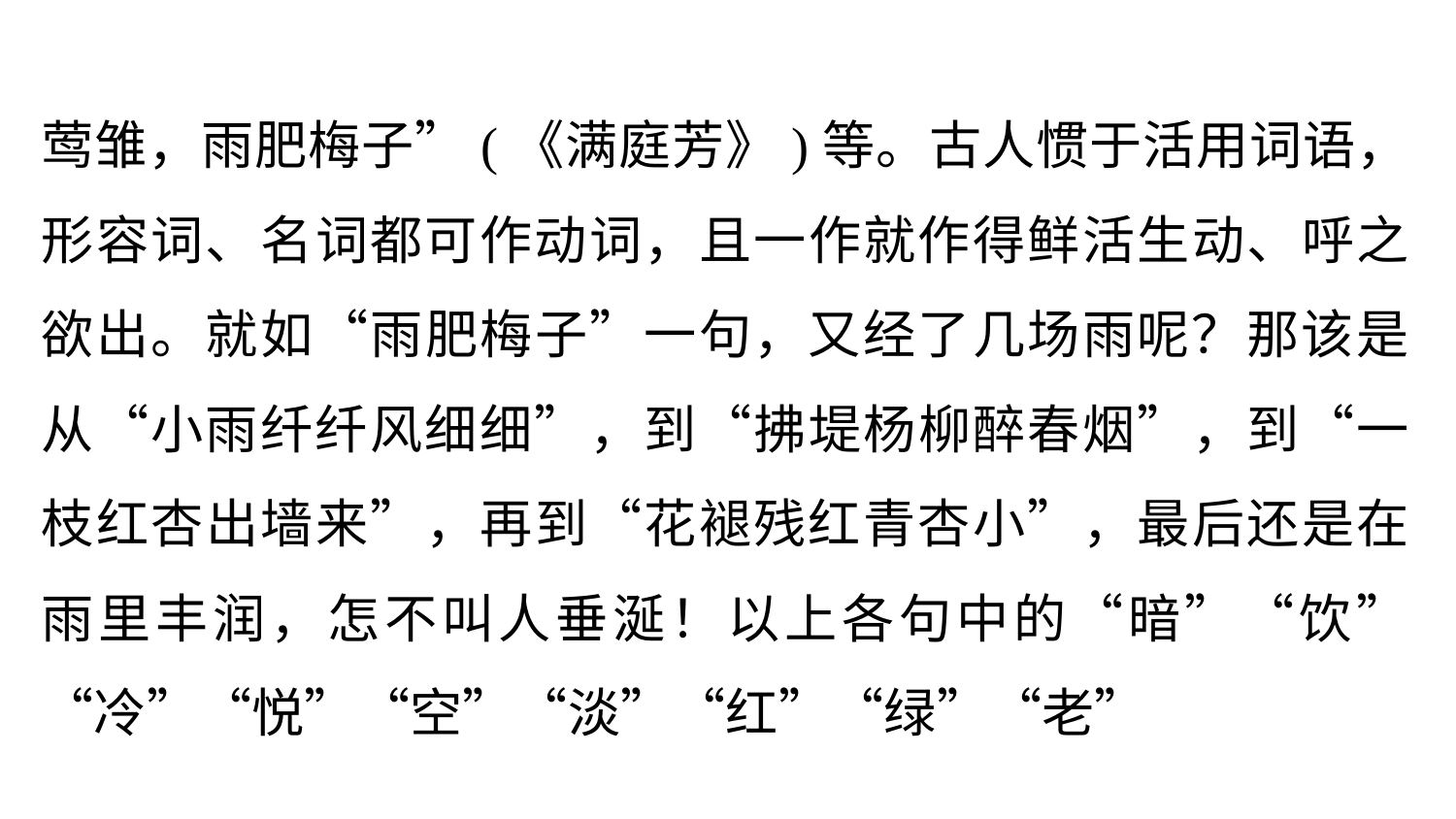

莺雏，雨肥梅子”(《满庭芳》)等。古人惯于活用词语，形容词、名词都可作动词，且一作就作得鲜活生动、呼之欲出。就如“雨肥梅子”一句，又经了几场雨呢？那该是从“小雨纤纤风细细”，到“拂堤杨柳醉春烟”，到“一枝红杏出墙来”，再到“花褪残红青杏小”，最后还是在雨里丰润，怎不叫人垂涎！以上各句中的“暗”“饮”“冷”“悦”“空”“淡”“红”“绿”“老”